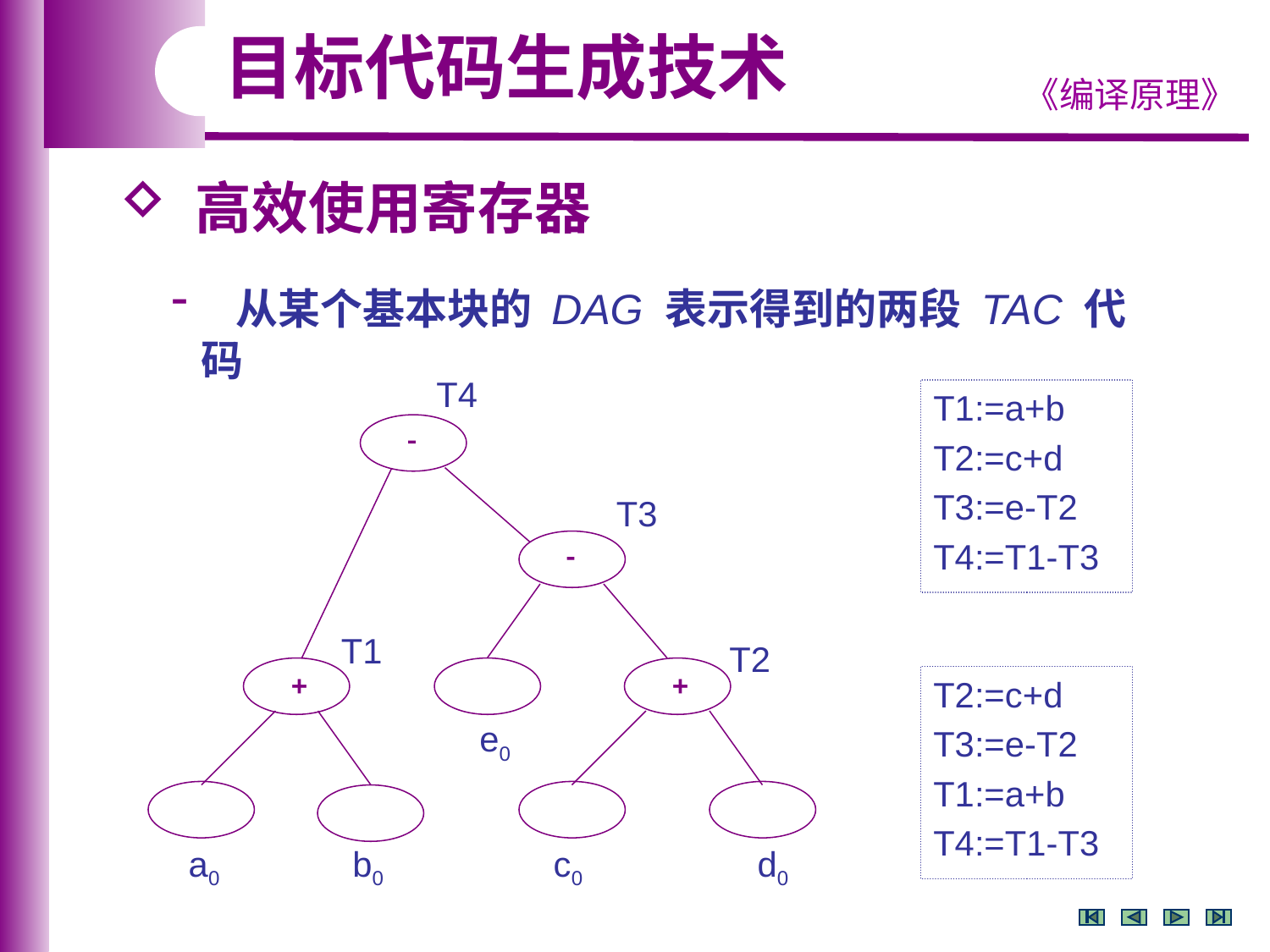

目标代码生成技术
 高效使用寄存器
  从某个基本块的 DAG 表示得到的两段 TAC 代码
T1:=a+b
T2:=c+d
T3:=e-T2
T4:=T1-T3
T4
    −

T3
    −

T1
T2
    +

    +
T2:=c+d
T3:=e-T2
T1:=a+b
T4:=T1-T3

e0

a0
b0
c0
d0